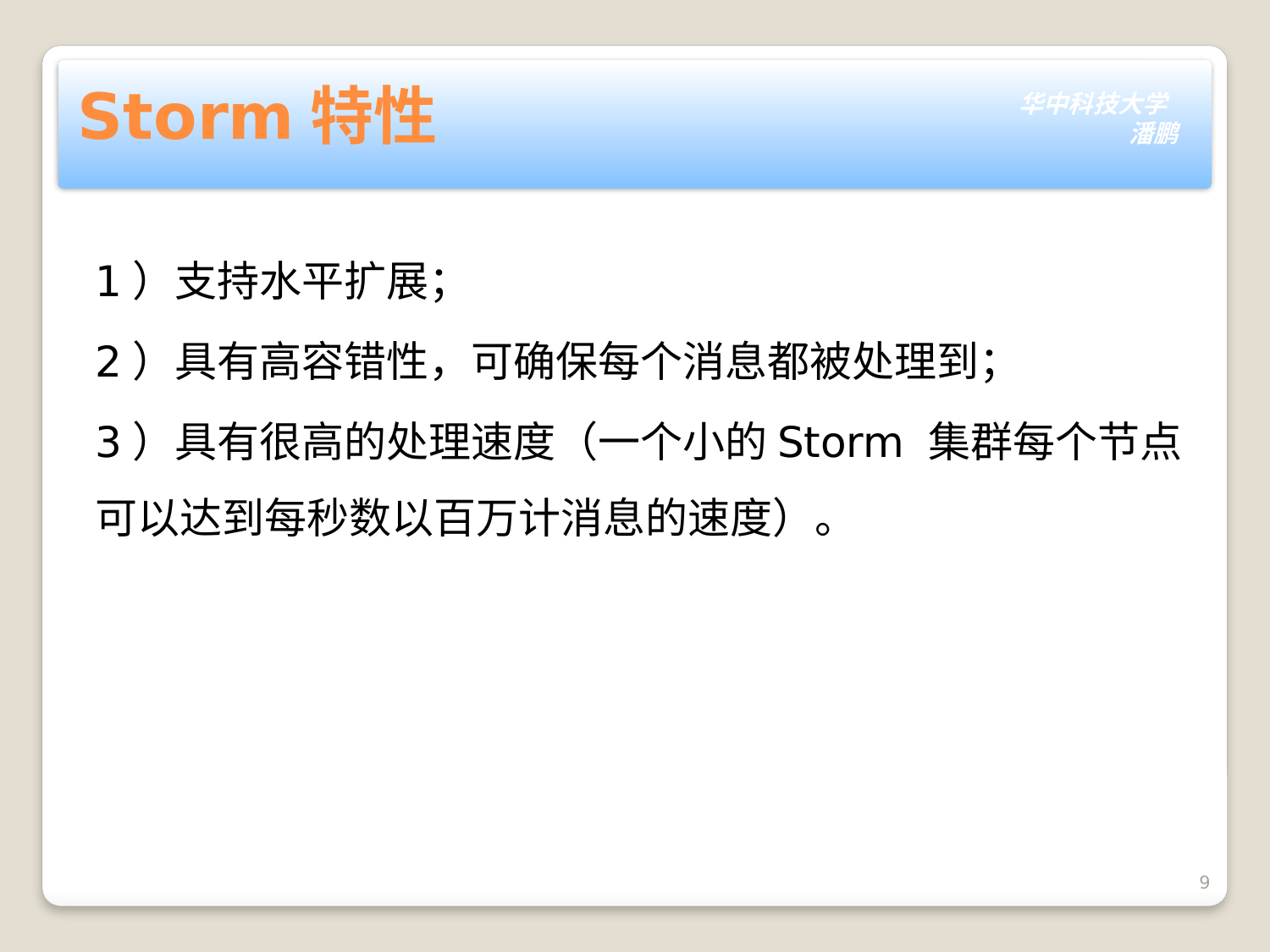

# Storm特性
1）支持水平扩展；
2）具有高容错性，可确保每个消息都被处理到；
3）具有很高的处理速度（一个小的Storm 集群每个节点可以达到每秒数以百万计消息的速度）。
9